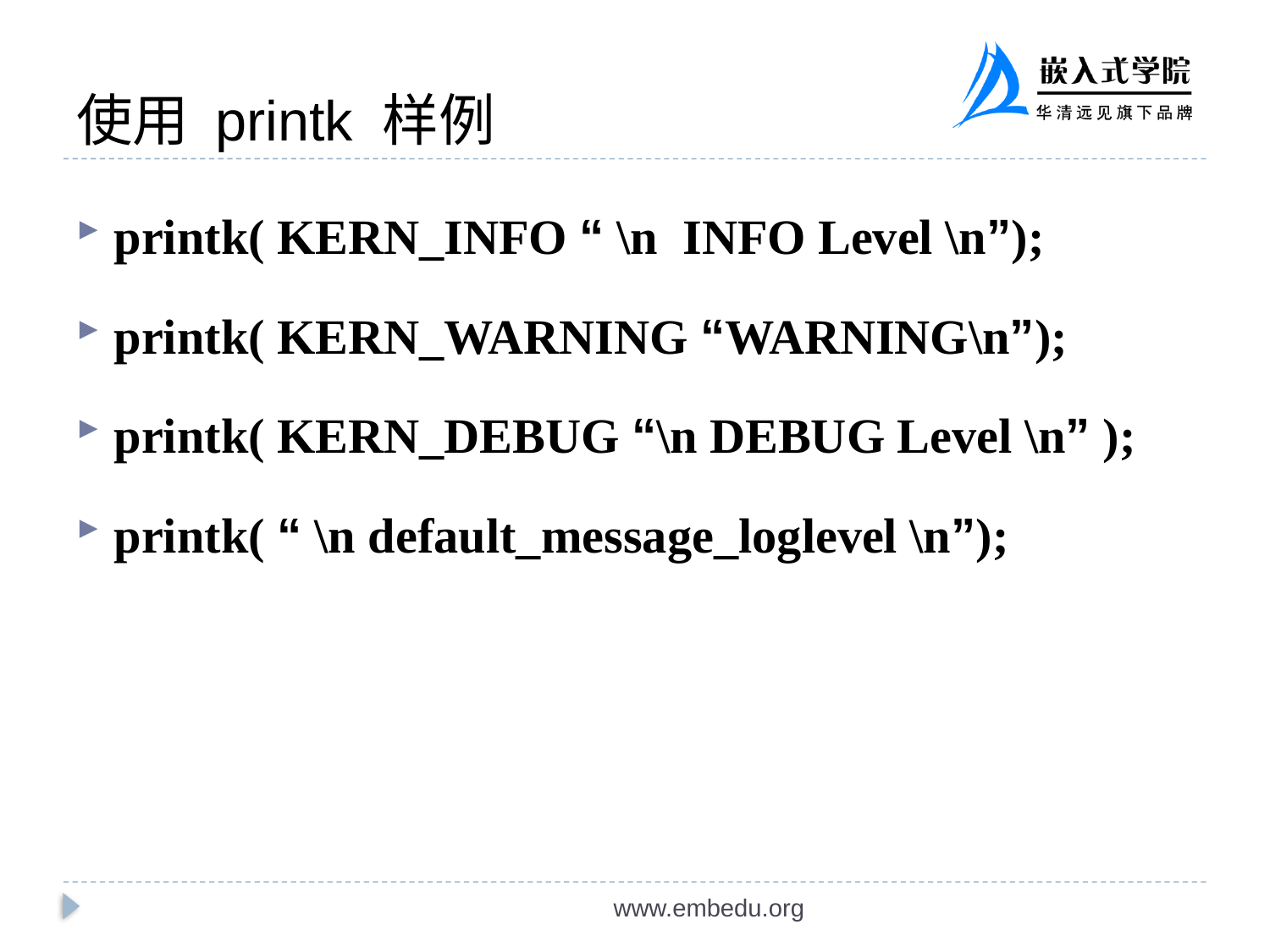

# 使用 printk 样例
printk( KERN_INFO “ \n  INFO Level \n”);
printk( KERN_WARNING “WARNING\n”);
printk( KERN_DEBUG “\n DEBUG Level \n” );
printk( “ \n default_message_loglevel \n”);
www.embedu.org